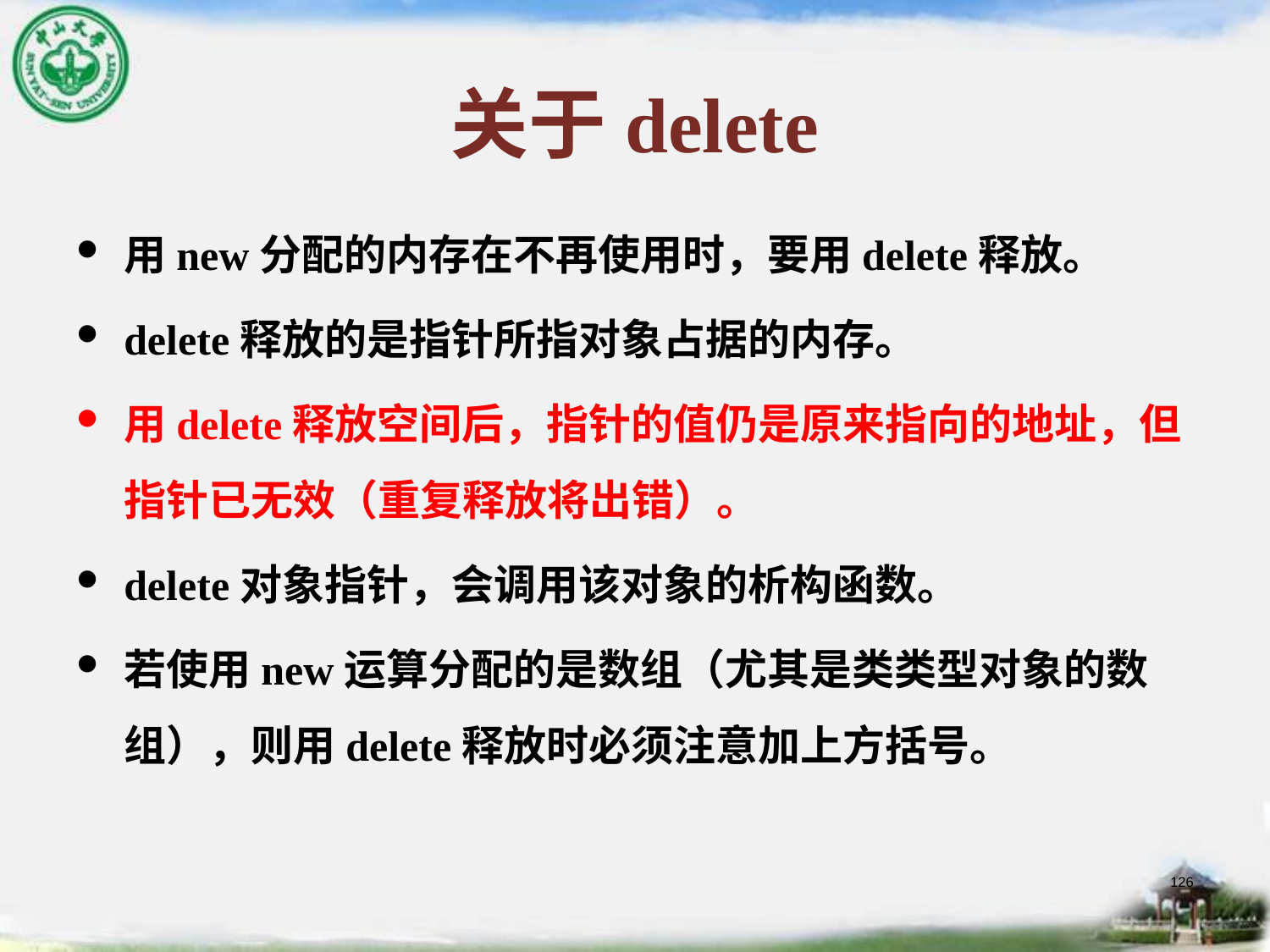

# 关于delete
用new分配的内存在不再使用时，要用delete释放。
delete释放的是指针所指对象占据的内存。
用delete释放空间后，指针的值仍是原来指向的地址，但指针已无效（重复释放将出错）。
delete对象指针，会调用该对象的析构函数。
若使用new运算分配的是数组（尤其是类类型对象的数组），则用delete释放时必须注意加上方括号。
126